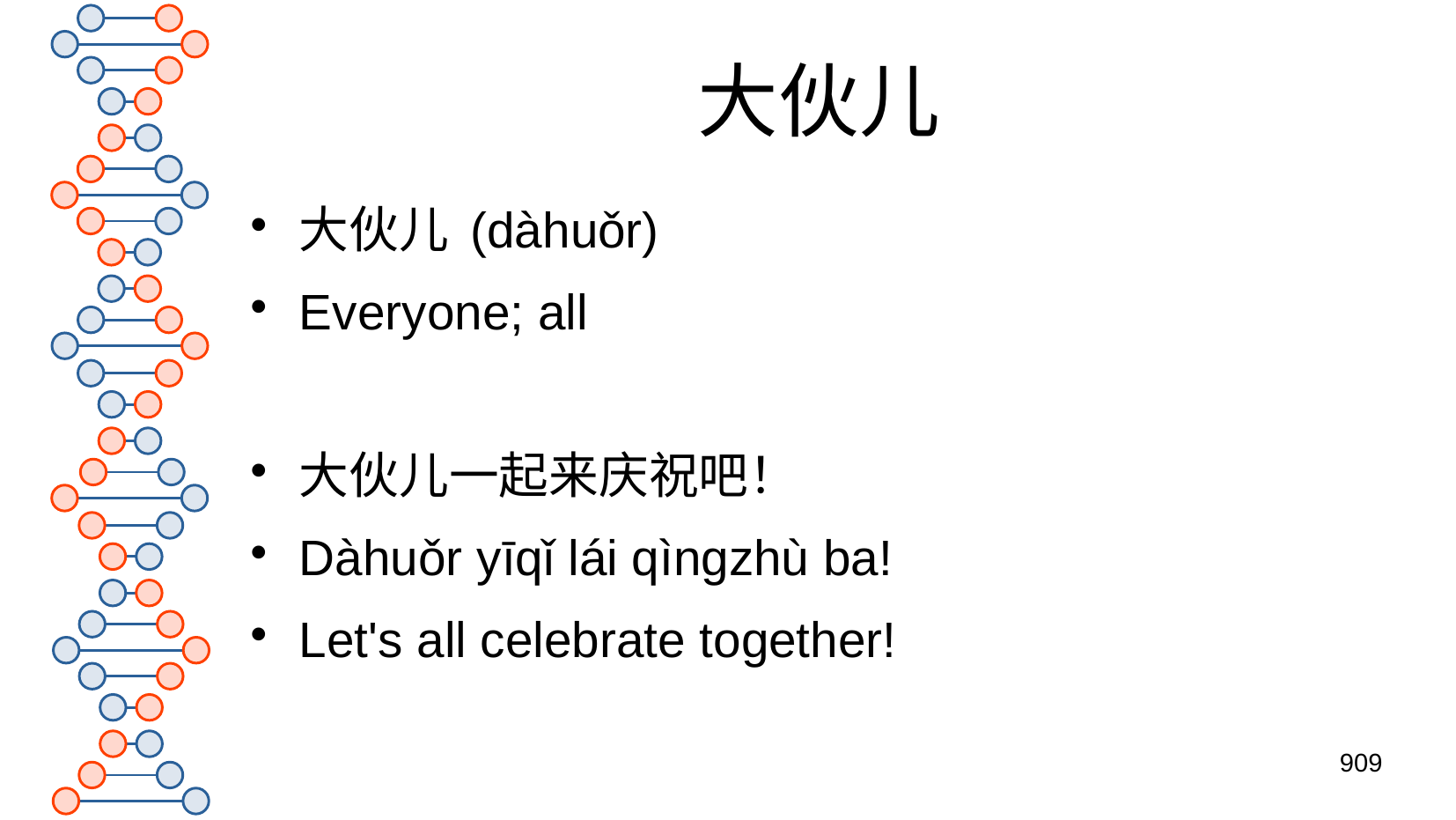

# 大伙儿
大伙儿 (dàhuǒr)
Everyone; all

大伙儿一起来庆祝吧！
Dàhuǒr yīqǐ lái qìngzhù ba!
Let's all celebrate together!

909